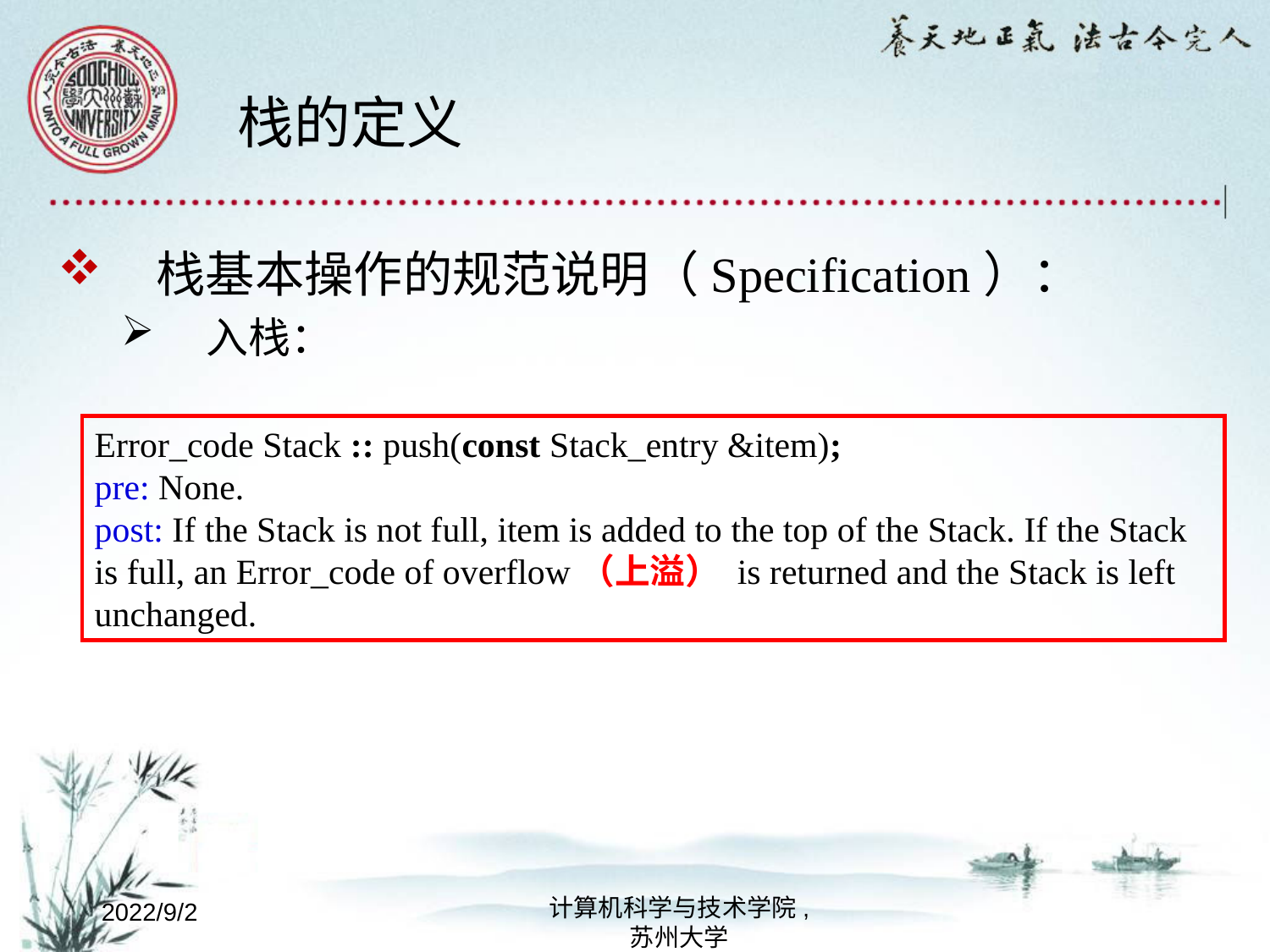

# 栈的定义
栈基本操作的规范说明（Specification）：
入栈：
Error_code Stack :: push(const Stack_entry &item);
pre: None.
post: If the Stack is not full, item is added to the top of the Stack. If the Stack is full, an Error_code of overflow（上溢） is returned and the Stack is left unchanged.
计算机科学与技术学院,
苏州大学
2022/9/2